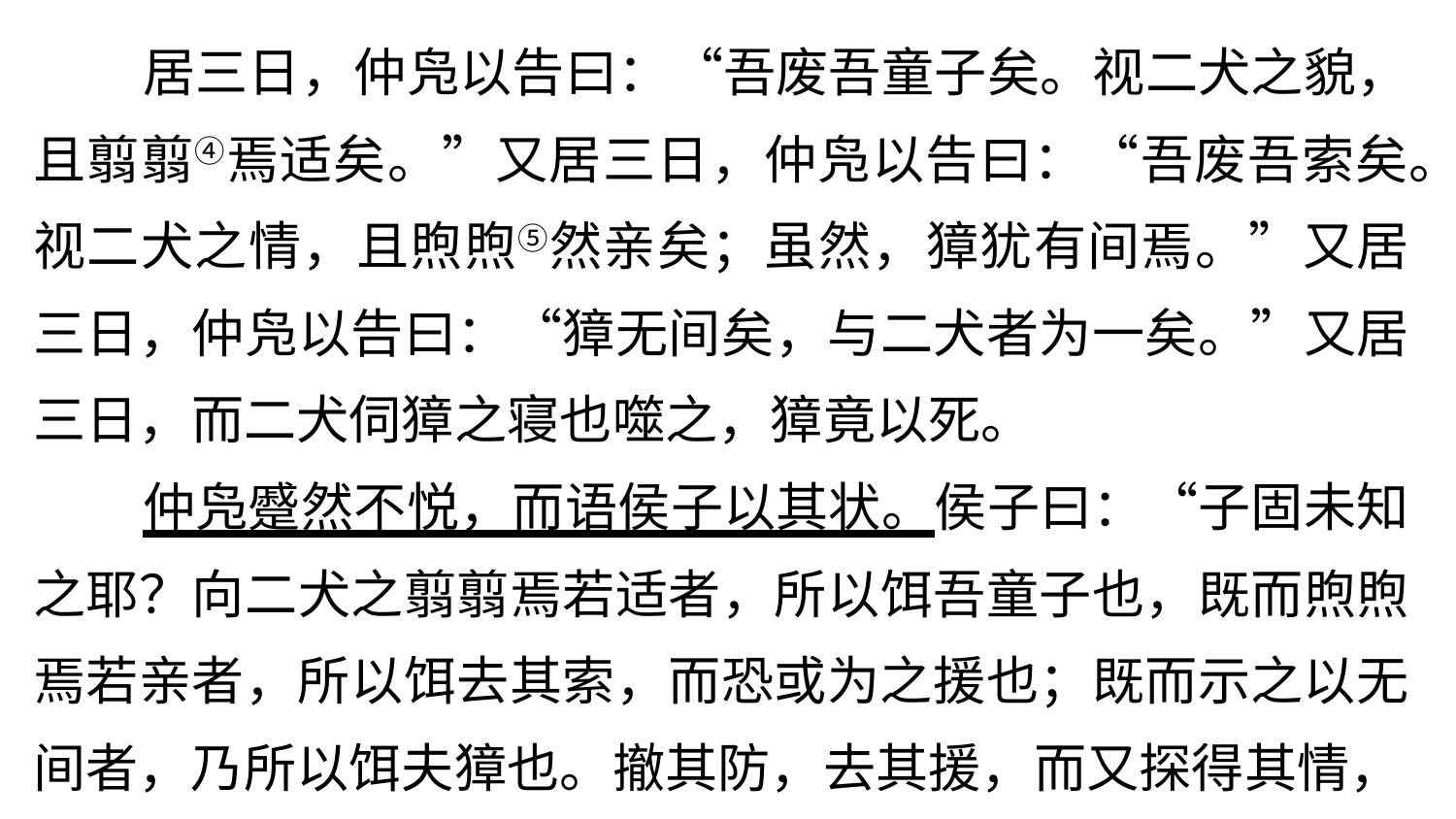

居三日，仲凫以告曰：“吾废吾童子矣。视二犬之貌，且翦翦④焉适矣。”又居三日，仲凫以告曰：“吾废吾索矣。视二犬之情，且煦煦⑤然亲矣；虽然，獐犹有间焉。”又居三日，仲凫以告曰：“獐无间矣，与二犬者为一矣。”又居三日，而二犬伺獐之寝也噬之，獐竟以死。
        仲凫蹙然不悦，而语侯子以其状。侯子曰：“子固未知之耶？向二犬之翦翦焉若适者，所以饵吾童子也，既而煦煦焉若亲者，所以饵去其索，而恐或为之援也；既而示之以无间者，乃所以饵夫獐也。撤其防，去其援，而又探得其情，